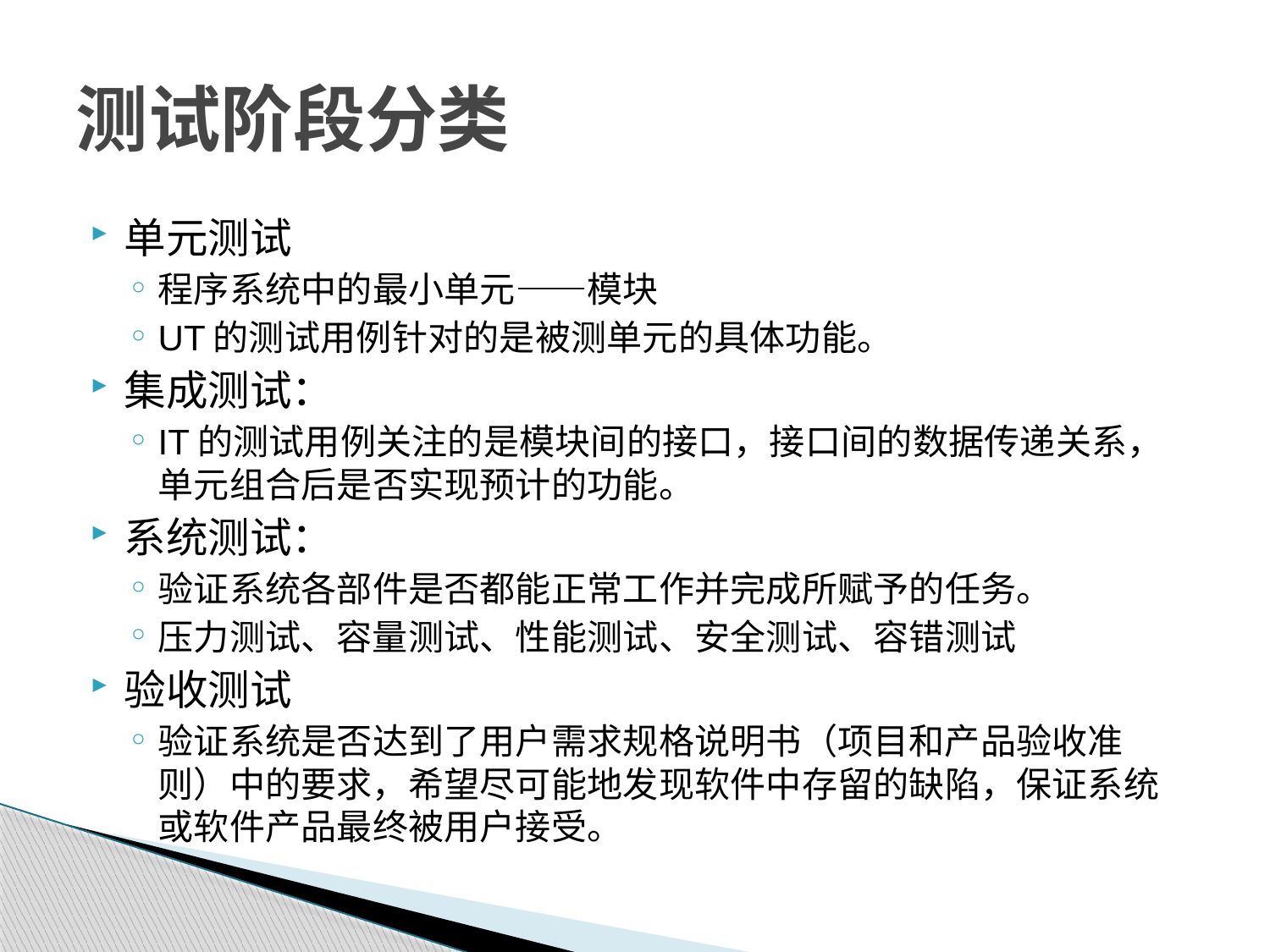

# 测试阶段分类
单元测试
程序系统中的最小单元——模块
UT的测试用例针对的是被测单元的具体功能。
集成测试：
IT的测试用例关注的是模块间的接口，接口间的数据传递关系，单元组合后是否实现预计的功能。
系统测试：
验证系统各部件是否都能正常工作并完成所赋予的任务。
压力测试、容量测试、性能测试、安全测试、容错测试
验收测试
验证系统是否达到了用户需求规格说明书（项目和产品验收准则）中的要求，希望尽可能地发现软件中存留的缺陷，保证系统或软件产品最终被用户接受。